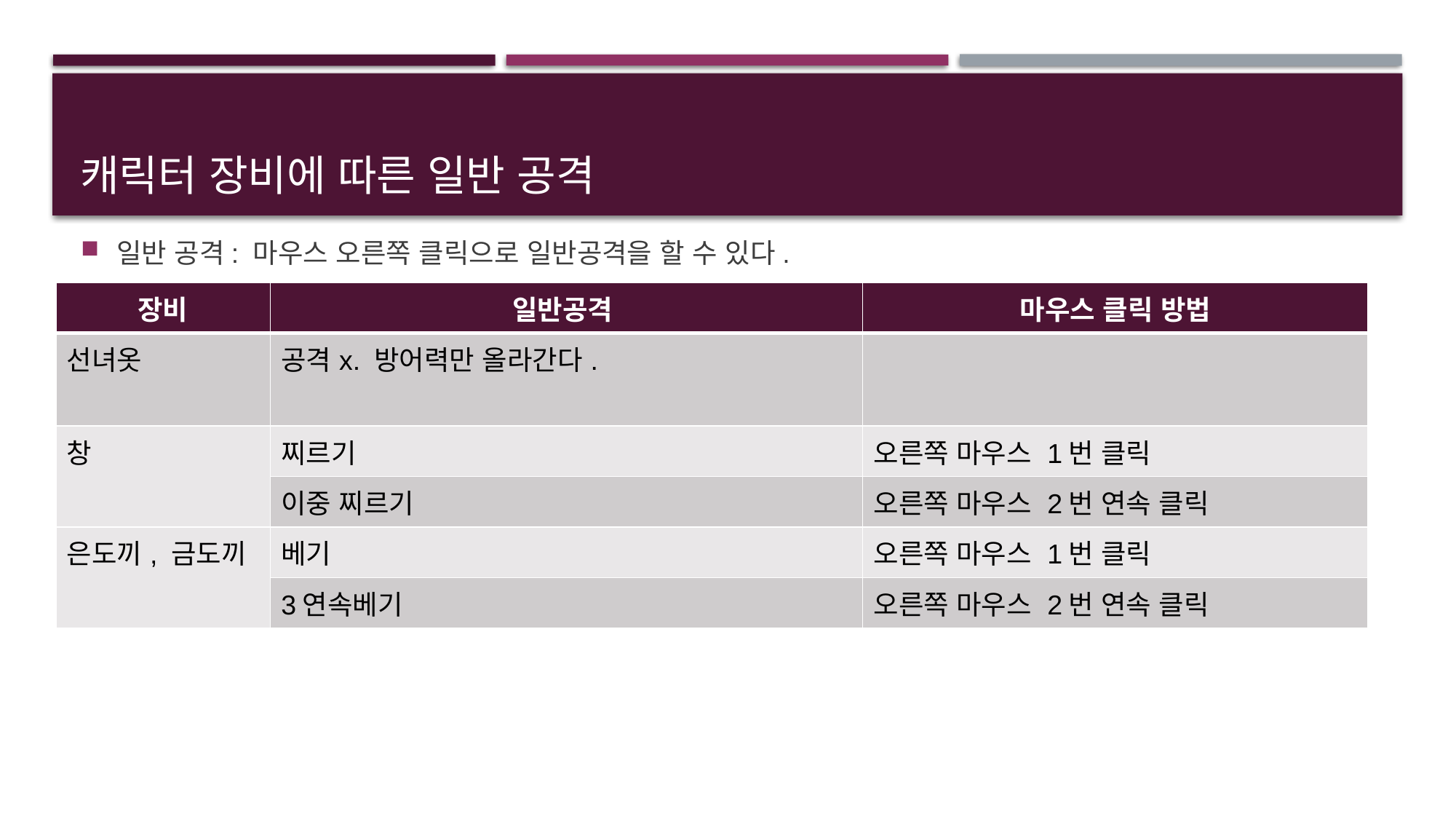

# 캐릭터 장비에 따른 일반 공격
일반 공격: 마우스 오른쪽 클릭으로 일반공격을 할 수 있다.
| 장비 | 일반공격 | 마우스 클릭 방법 |
| --- | --- | --- |
| 선녀옷 | 공격x. 방어력만 올라간다. |  |
| 창 | 찌르기 | 오른쪽 마우스 1번 클릭 |
|  | 이중 찌르기 | 오른쪽 마우스 2번 연속 클릭 |
| 은도끼, 금도끼 | 베기 | 오른쪽 마우스 1번 클릭 |
|  | 3연속베기 | 오른쪽 마우스 2번 연속 클릭 |